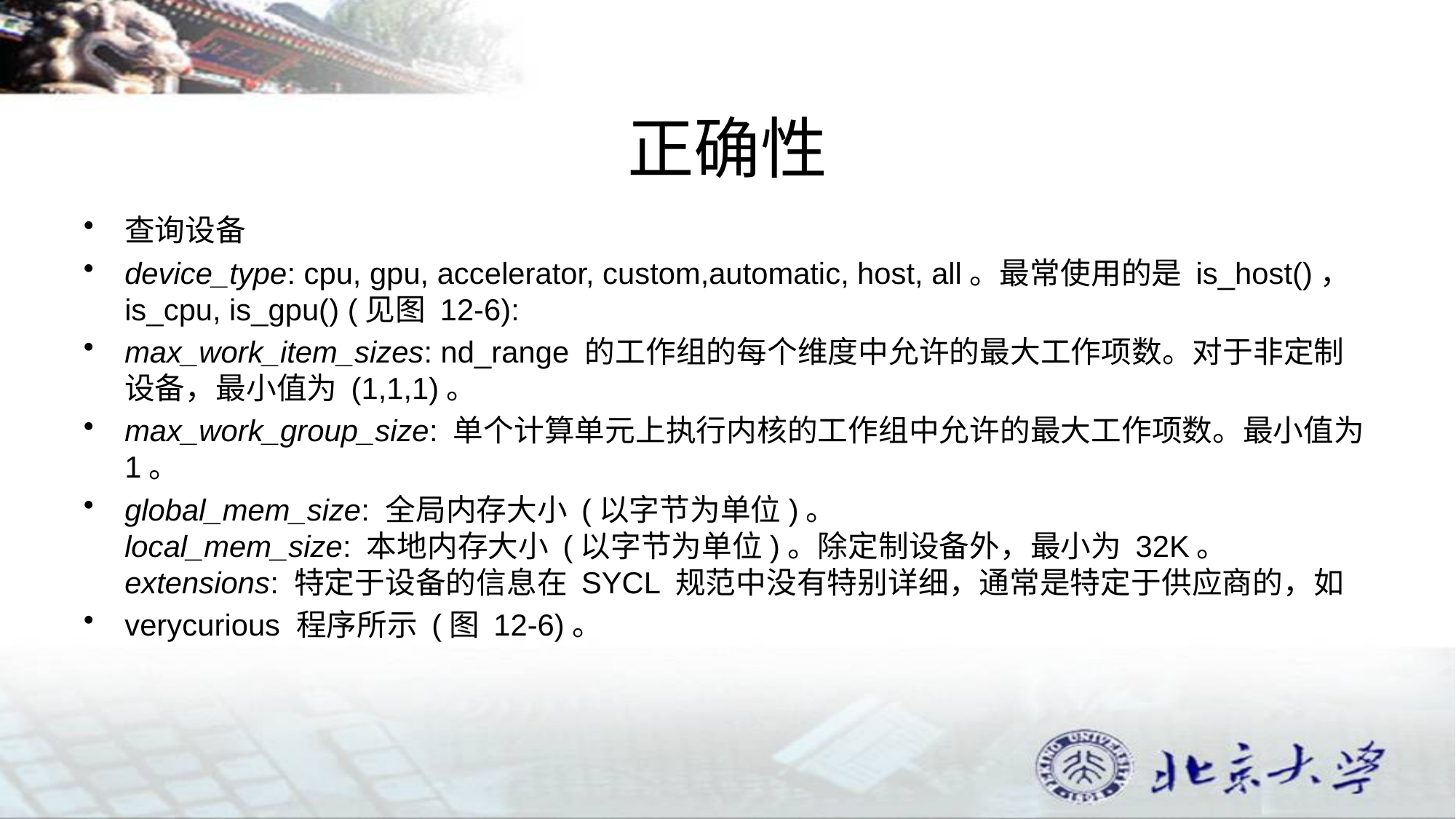

# 正确性
查询设备
device_type: cpu, gpu, accelerator, custom,automatic, host, all。最常使用的是 is_host()， is_cpu, is_gpu() (见图 12-6):
max_work_item_sizes: nd_range 的工作组的每个维度中允许的最大工作项数。对于非定制 设备，最小值为 (1,1,1)。
max_work_group_size: 单个计算单元上执行内核的工作组中允许的最大工作项数。最小值为 1。
global_mem_size: 全局内存大小 (以字节为单位)。
local_mem_size: 本地内存大小 (以字节为单位)。除定制设备外，最小为 32K。
extensions: 特定于设备的信息在 SYCL 规范中没有特别详细，通常是特定于供应商的，如
verycurious 程序所示 (图 12-6)。